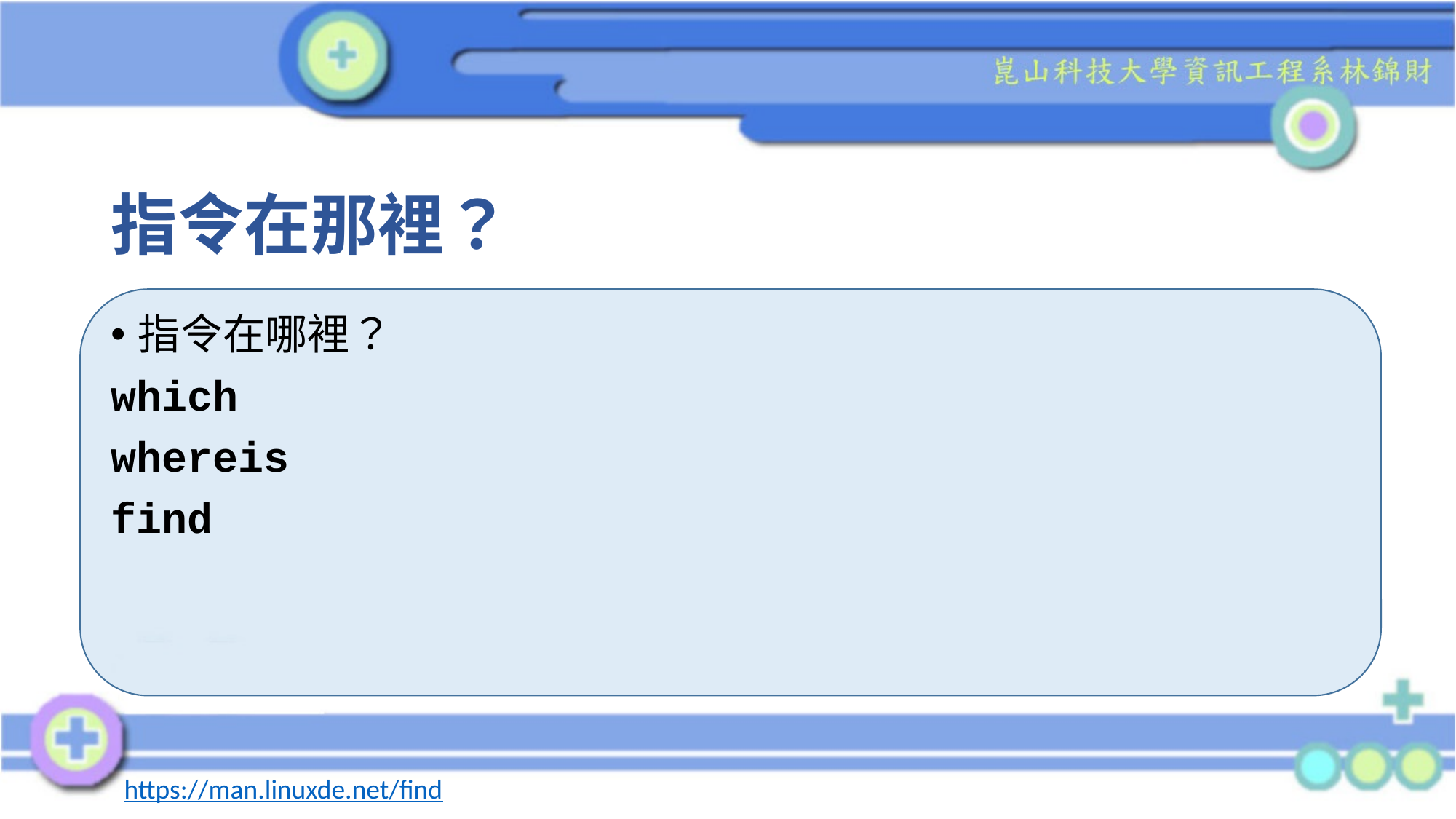

# 指令在那裡？

指令在哪裡？
which
whereis
find

https://man.linuxde.net/find